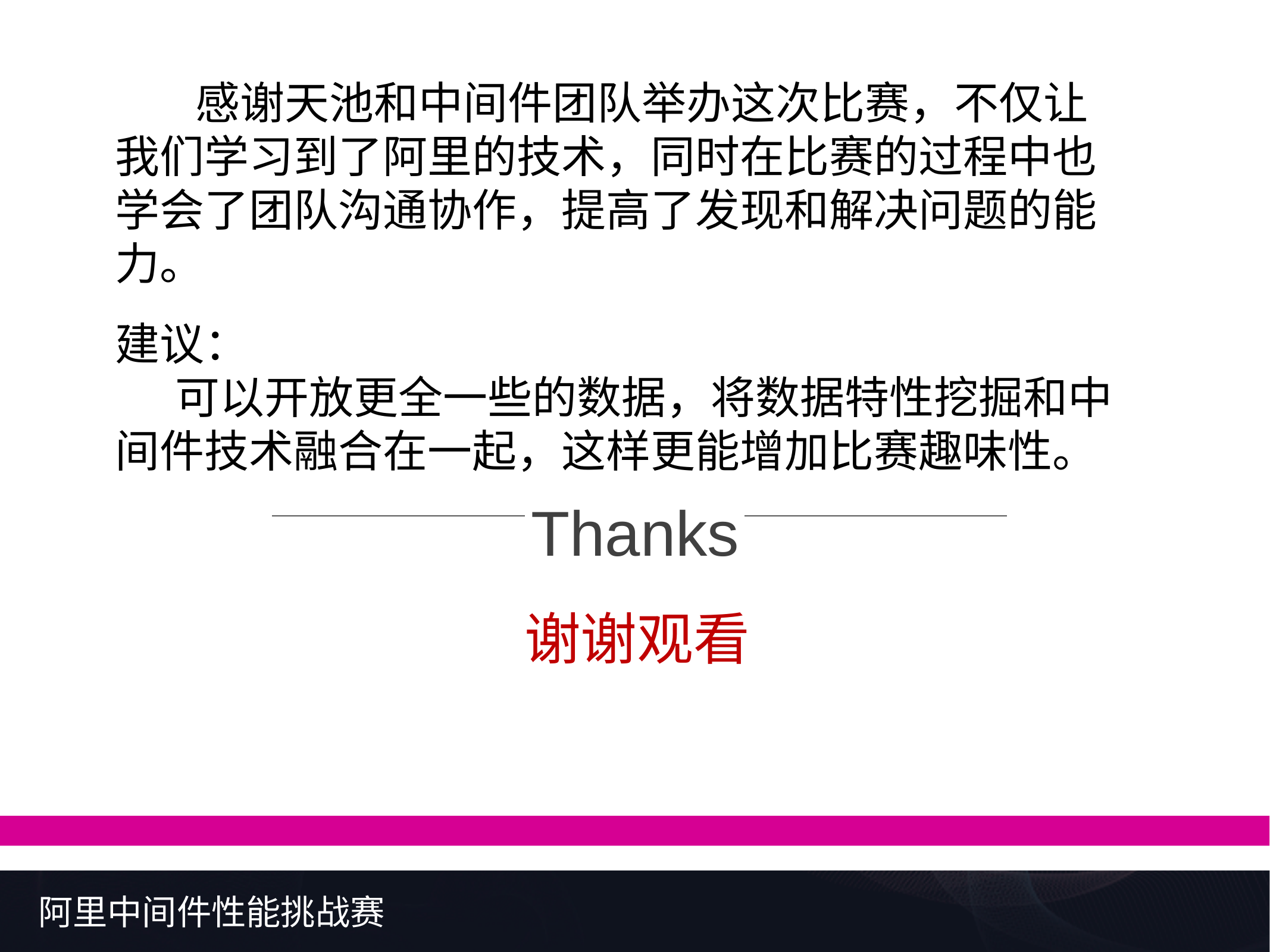

感谢天池和中间件团队举办这次比赛，不仅让
我们学习到了阿里的技术，同时在比赛的过程中也学会了团队沟通协作，提高了发现和解决问题的能力。
建议：
     可以开放更全一些的数据，将数据特性挖掘和中间件技术融合在一起，这样更能增加比赛趣味性。

Thanks
谢谢观看